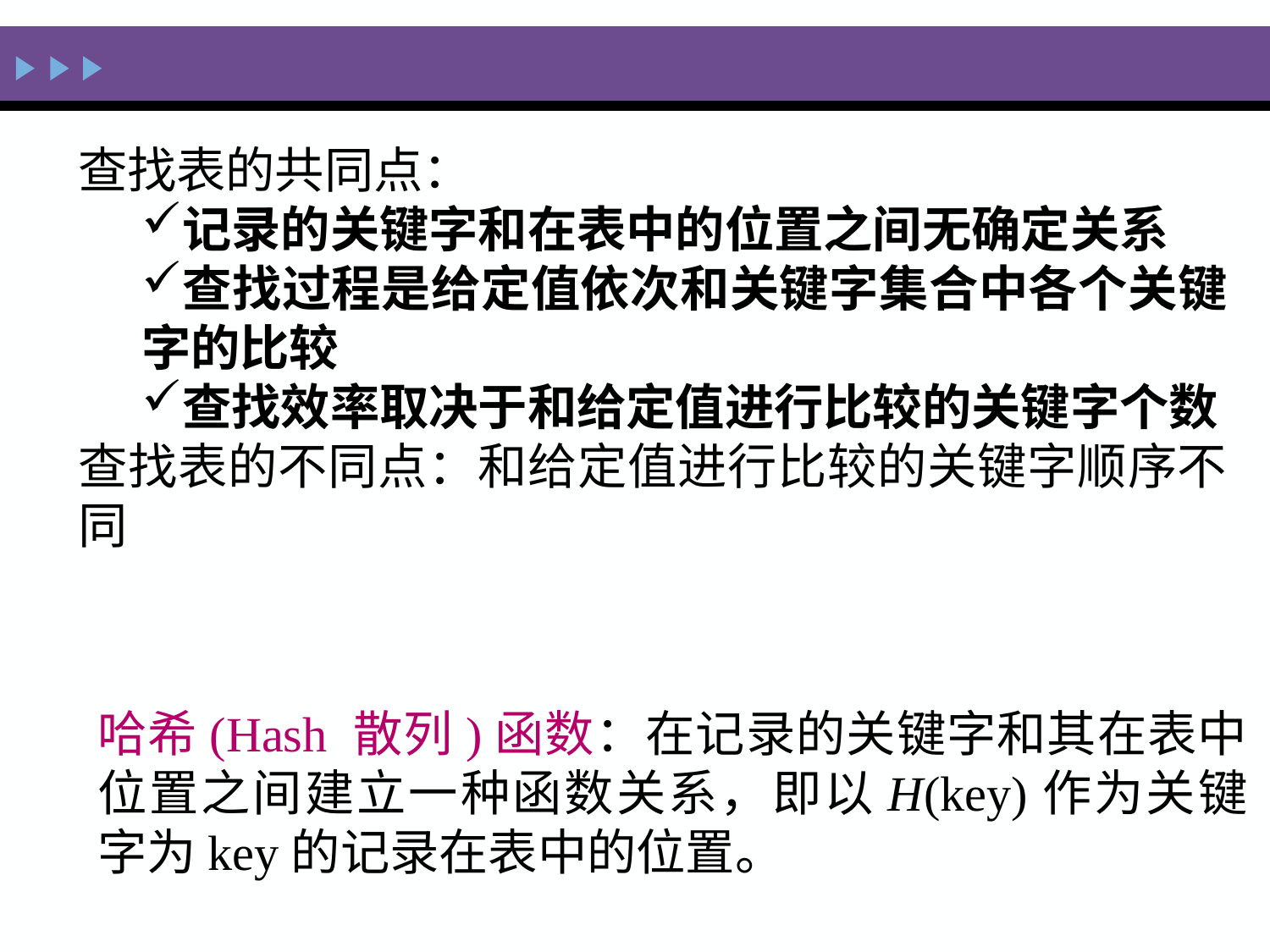

#
查找表的共同点：
记录的关键字和在表中的位置之间无确定关系
查找过程是给定值依次和关键字集合中各个关键字的比较
查找效率取决于和给定值进行比较的关键字个数
查找表的不同点：和给定值进行比较的关键字顺序不同
哈希(Hash 散列)函数：在记录的关键字和其在表中位置之间建立一种函数关系，即以H(key)作为关键字为key的记录在表中的位置。